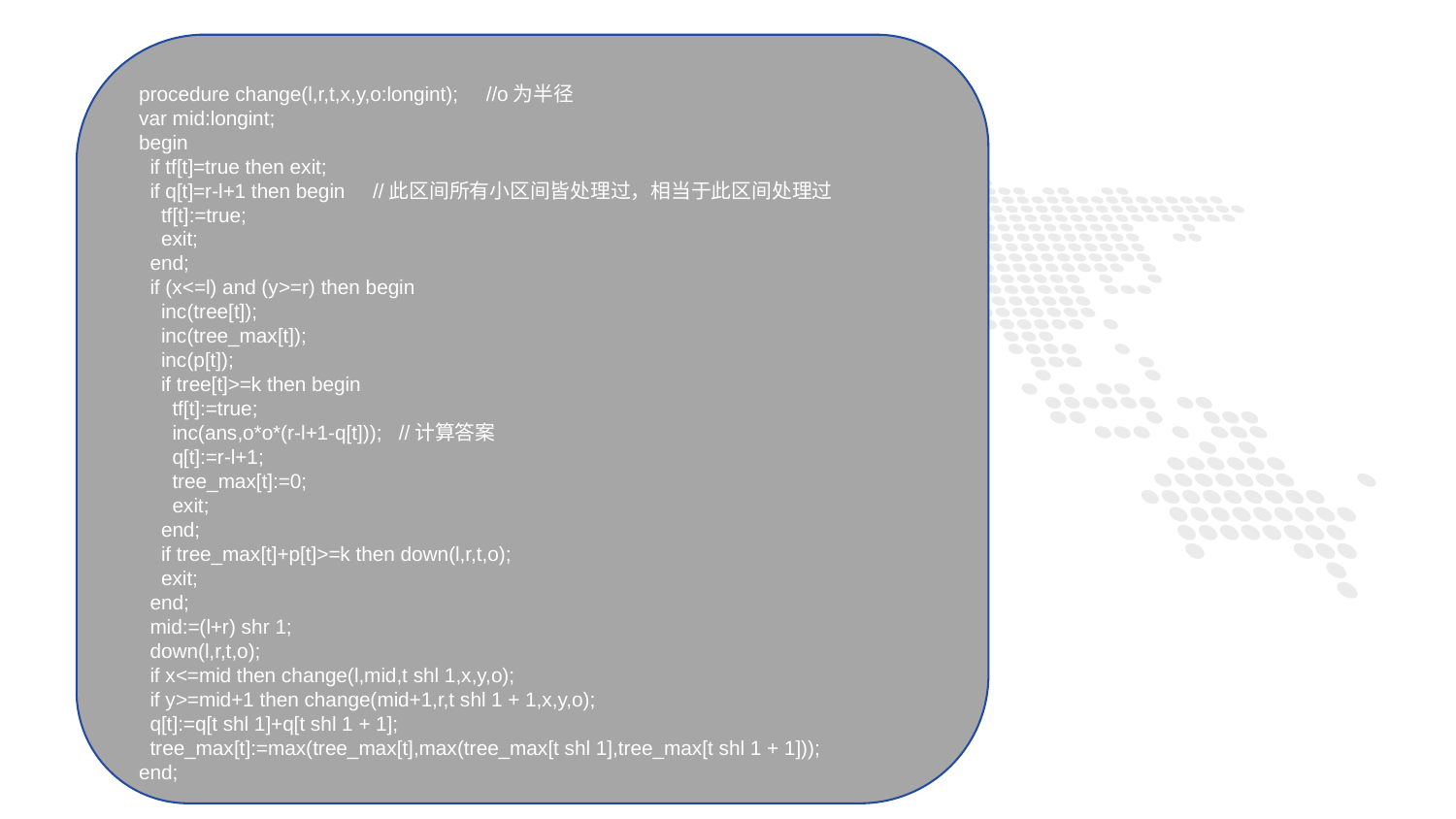

procedure change(l,r,t,x,y,o:longint);     //o为半径
var mid:longint;
begin
  if tf[t]=true then exit;
  if q[t]=r-l+1 then begin     //此区间所有小区间皆处理过，相当于此区间处理过
    tf[t]:=true;
    exit;
  end;
  if (x<=l) and (y>=r) then begin
    inc(tree[t]);
    inc(tree_max[t]);
    inc(p[t]);
    if tree[t]>=k then begin
      tf[t]:=true;
      inc(ans,o*o*(r-l+1-q[t]));   //计算答案
      q[t]:=r-l+1;
      tree_max[t]:=0;
      exit;
    end;
    if tree_max[t]+p[t]>=k then down(l,r,t,o);
    exit;
  end;
  mid:=(l+r) shr 1;
  down(l,r,t,o);
  if x<=mid then change(l,mid,t shl 1,x,y,o);
  if y>=mid+1 then change(mid+1,r,t shl 1 + 1,x,y,o);
  q[t]:=q[t shl 1]+q[t shl 1 + 1];
  tree_max[t]:=max(tree_max[t],max(tree_max[t shl 1],tree_max[t shl 1 + 1]));
end;
1
PART  ONE